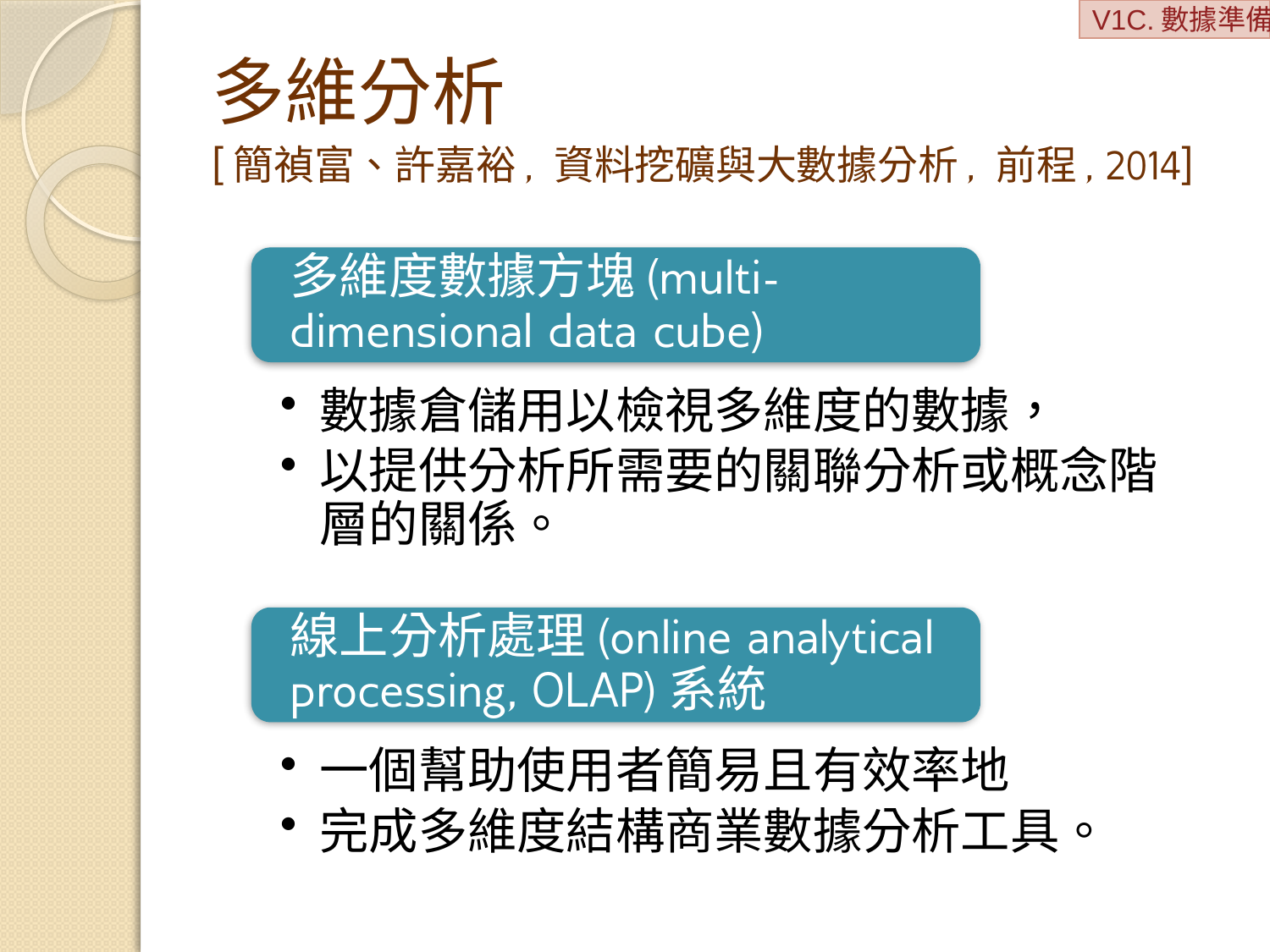

V1C.數據準備
# 多維分析 [簡禎富、許嘉裕, 資料挖礦與大數據分析, 前程, 2014]
數據倉儲用以檢視多維度的數據，
以提供分析所需要的關聯分析或概念階層的關係。
多維度數據方塊(multi-dimensional data cube)
一個幫助使用者簡易且有效率地
完成多維度結構商業數據分析工具。
線上分析處理(online analytical processing, OLAP)系統